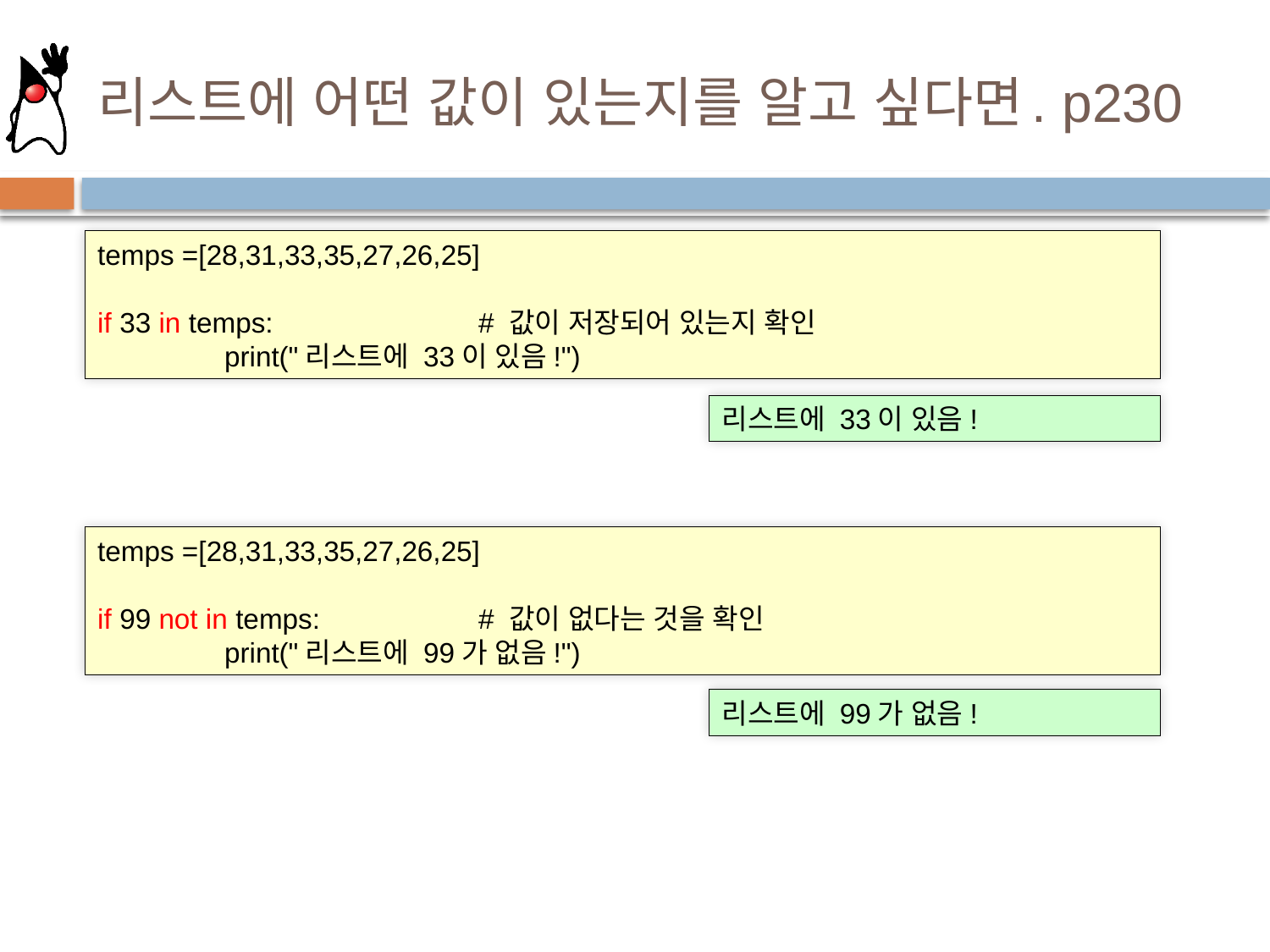

# 리스트에 어떤 값이 있는지를 알고 싶다면. p230
temps =[28,31,33,35,27,26,25]

if 33 in temps:		# 값이 저장되어 있는지 확인
	print("리스트에 33이 있음!")
리스트에 33이 있음!
temps =[28,31,33,35,27,26,25]

if 99 not in temps:		# 값이 없다는 것을 확인
	print("리스트에 99가 없음!")
리스트에 99가 없음!